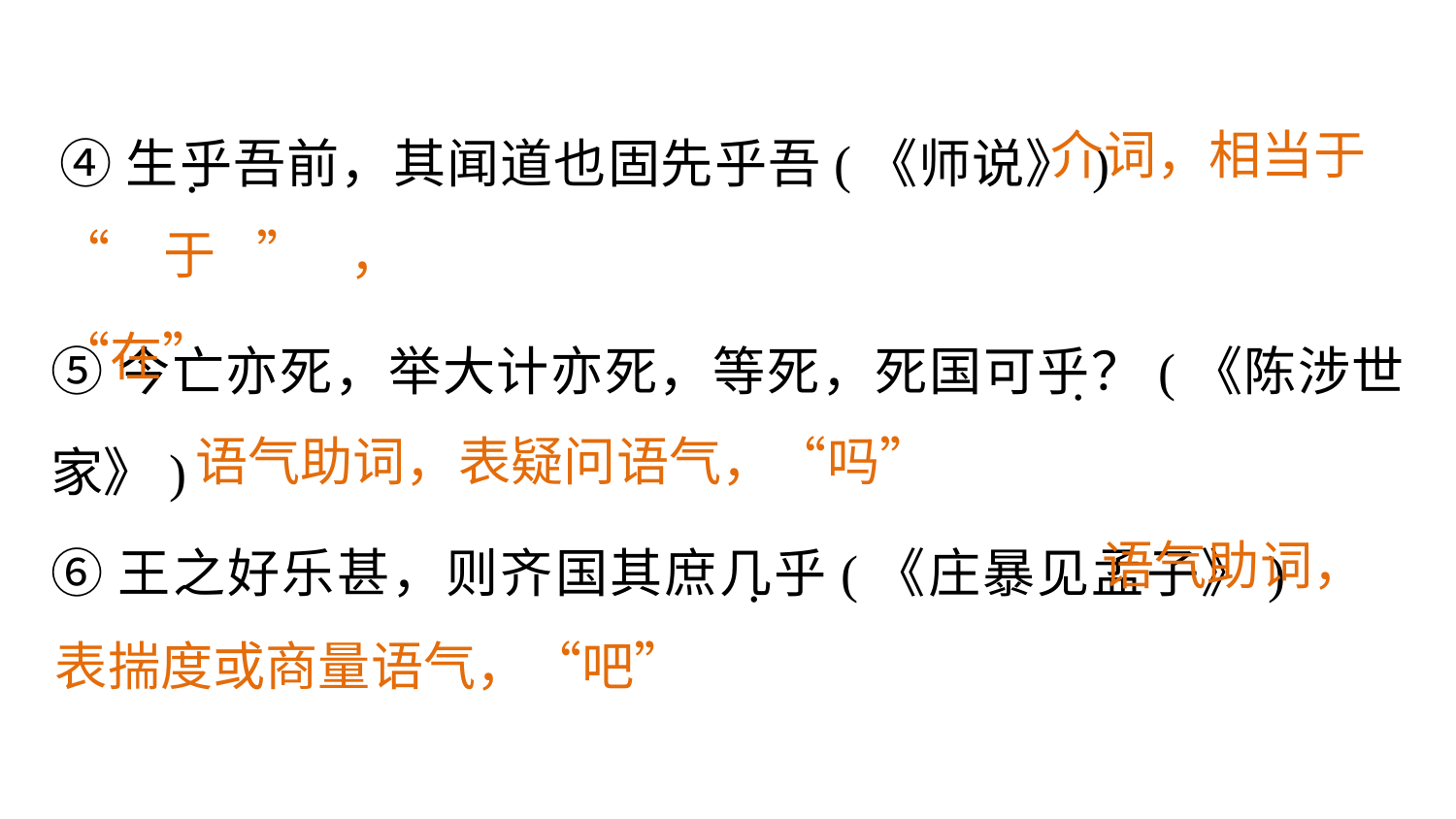

介词，相当于
④生乎吾前，其闻道也固先乎吾(《师说》)

.
“于”，“在”
⑤今亡亦死，举大计亦死，等死，死国可乎？(《陈涉世家》)
⑥王之好乐甚，则齐国其庶几乎(《庄暴见孟子》)
.
语气助词，表疑问语气，“吗”
                                                                                       语气助词，表揣度或商量语气，“吧”
.